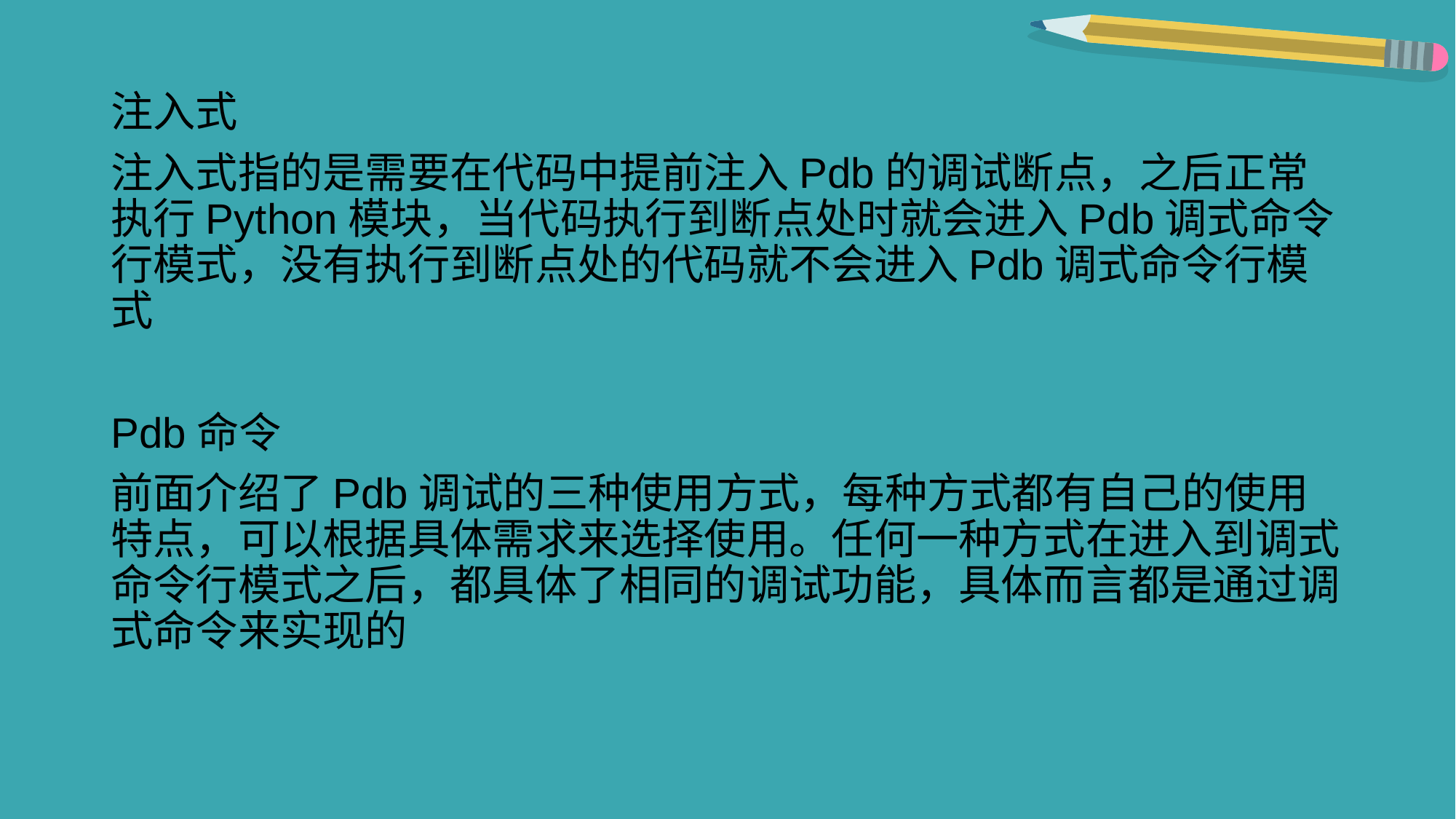

注入式
注入式指的是需要在代码中提前注入Pdb的调试断点，之后正常执行Python模块，当代码执行到断点处时就会进入Pdb调式命令行模式，没有执行到断点处的代码就不会进入Pdb调式命令行模式

Pdb命令
前面介绍了Pdb调试的三种使用方式，每种方式都有自己的使用特点，可以根据具体需求来选择使用。任何一种方式在进入到调式命令行模式之后，都具体了相同的调试功能，具体而言都是通过调式命令来实现的